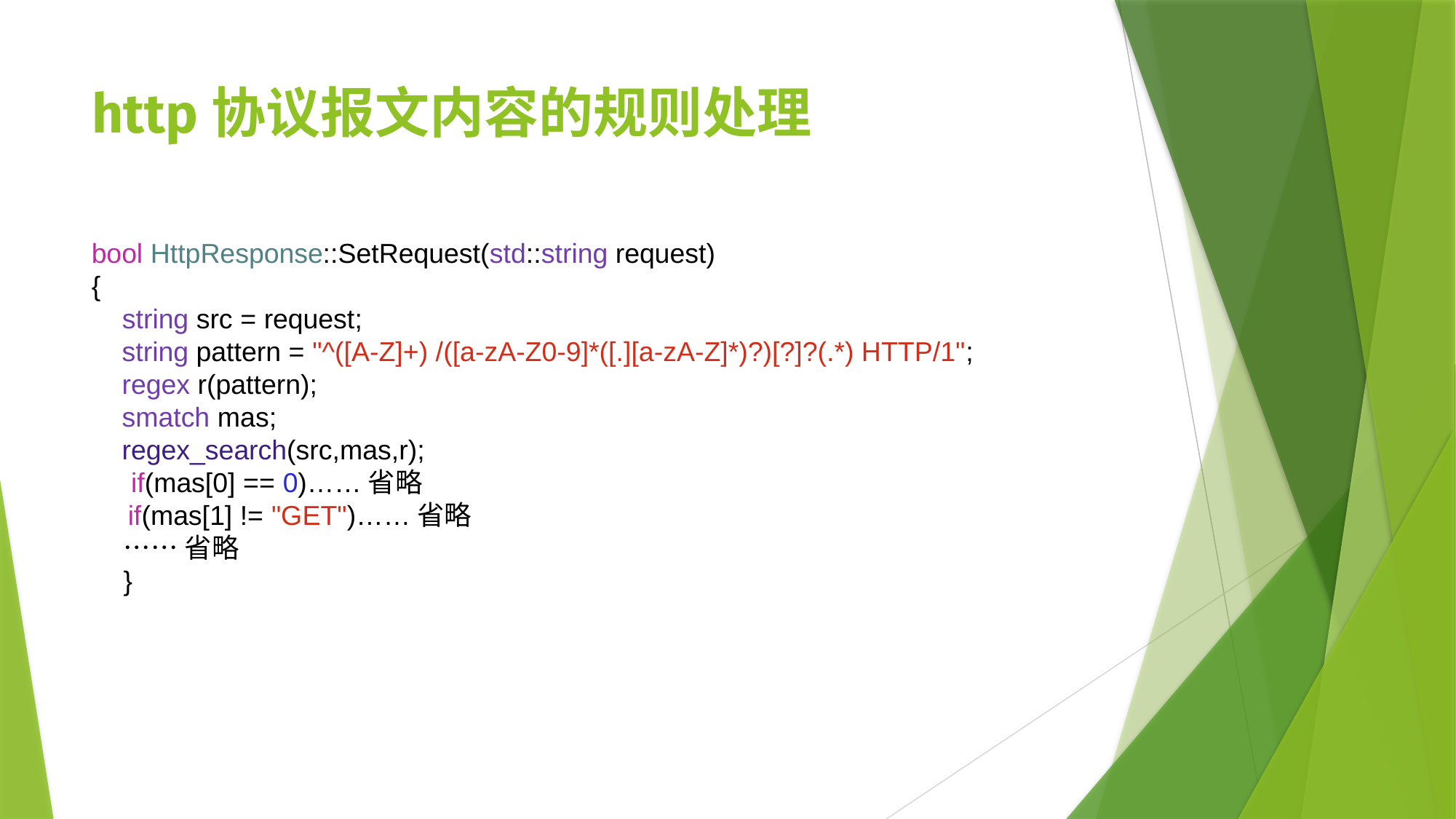

# http协议报文内容的规则处理
bool HttpResponse::SetRequest(std::string request)
{
    string src = request;
    string pattern = "^([A-Z]+) /([a-zA-Z0-9]*([.][a-zA-Z]*)?)[?]?(.*) HTTP/1";
    regex r(pattern);
    smatch mas;
    regex_search(src,mas,r);
if(mas[0] == 0)……省略
if(mas[1] != "GET")……省略
……省略
}